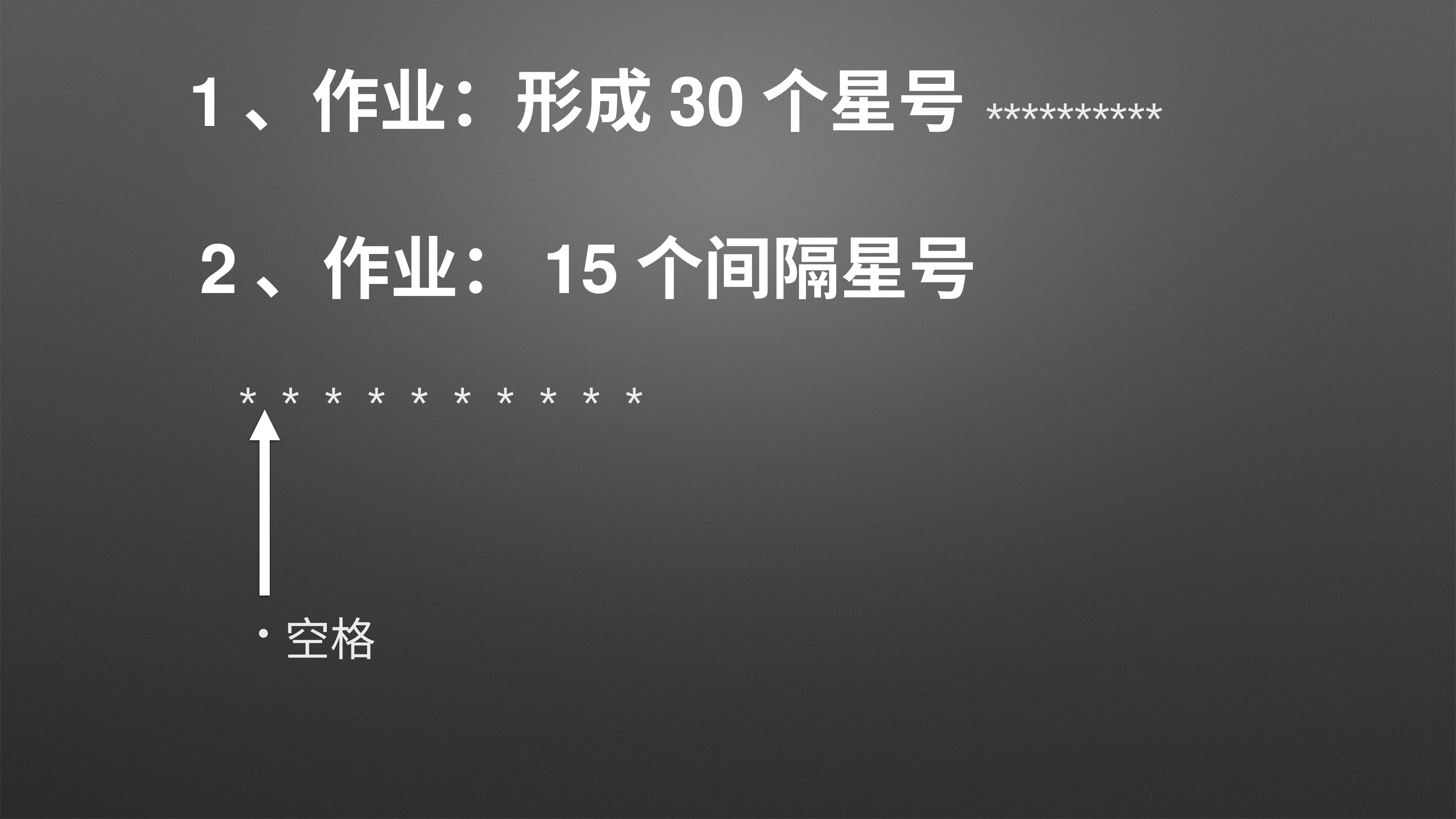

# 1、作业：形成30个星号
**********
2、作业：15个间隔星号
*  *  *  *  *  *  *  *  *  *
空格